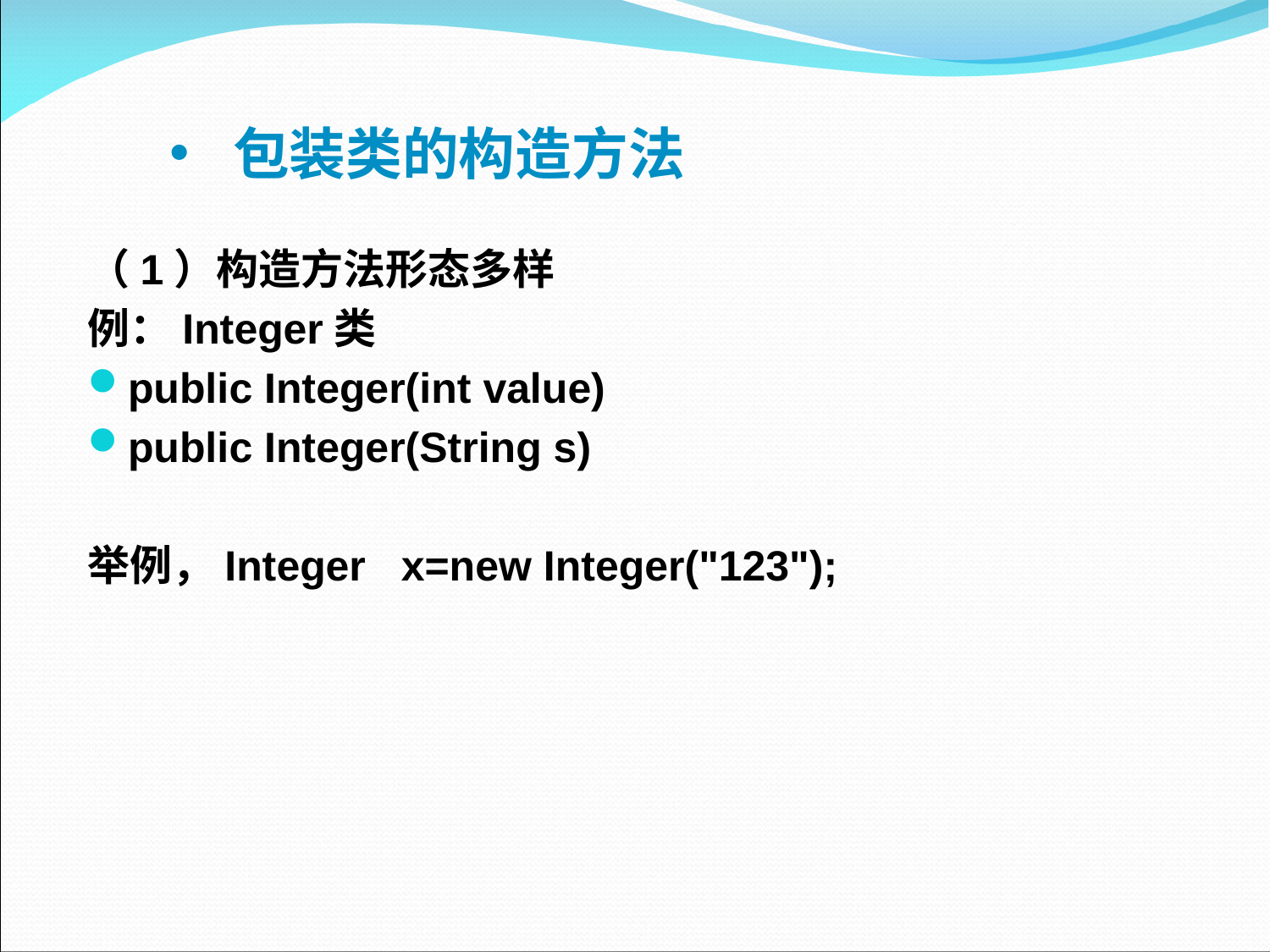

# 包装类的构造方法
（1）构造方法形态多样
例：Integer类
public Integer(int value)
public Integer(String s)

举例，Integer   x=new Integer("123");